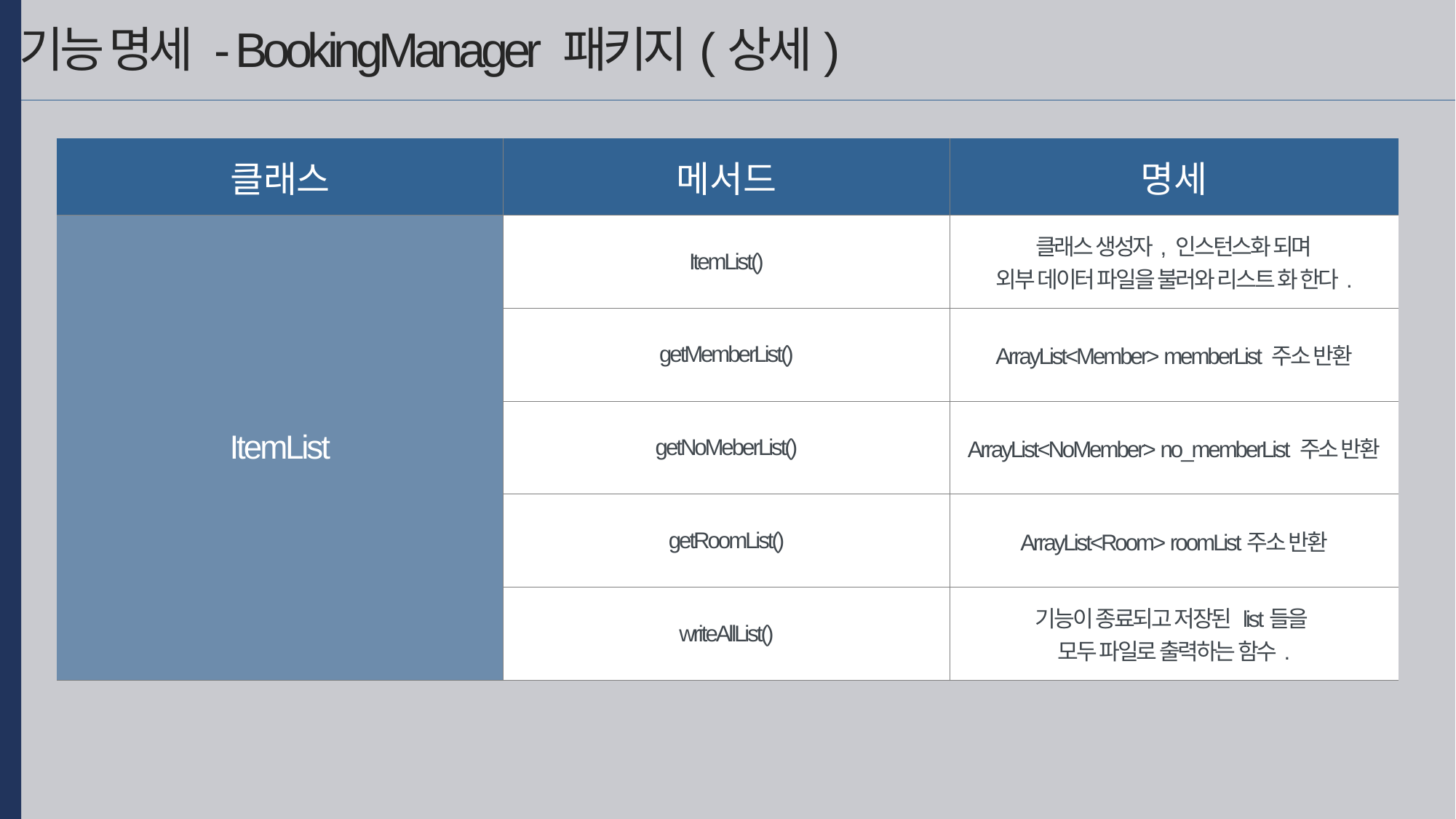

기능 명세 - BookingManager 패키지(상세)
| 클래스 | 메서드 | 명세 |
| --- | --- | --- |
| ItemList | ItemList() | 클래스 생성자, 인스턴스화 되며 외부 데이터 파일을 불러와 리스트 화 한다. |
|  | getMemberList() | ArrayList<Member> memberList 주소 반환 |
|  | getNoMeberList() | ArrayList<NoMember> no\_memberList 주소 반환 |
|  | getRoomList() | ArrayList<Room> roomList주소 반환 |
|  | writeAllList() | 기능이 종료되고 저장된 list들을 모두 파일로 출력하는 함수. |